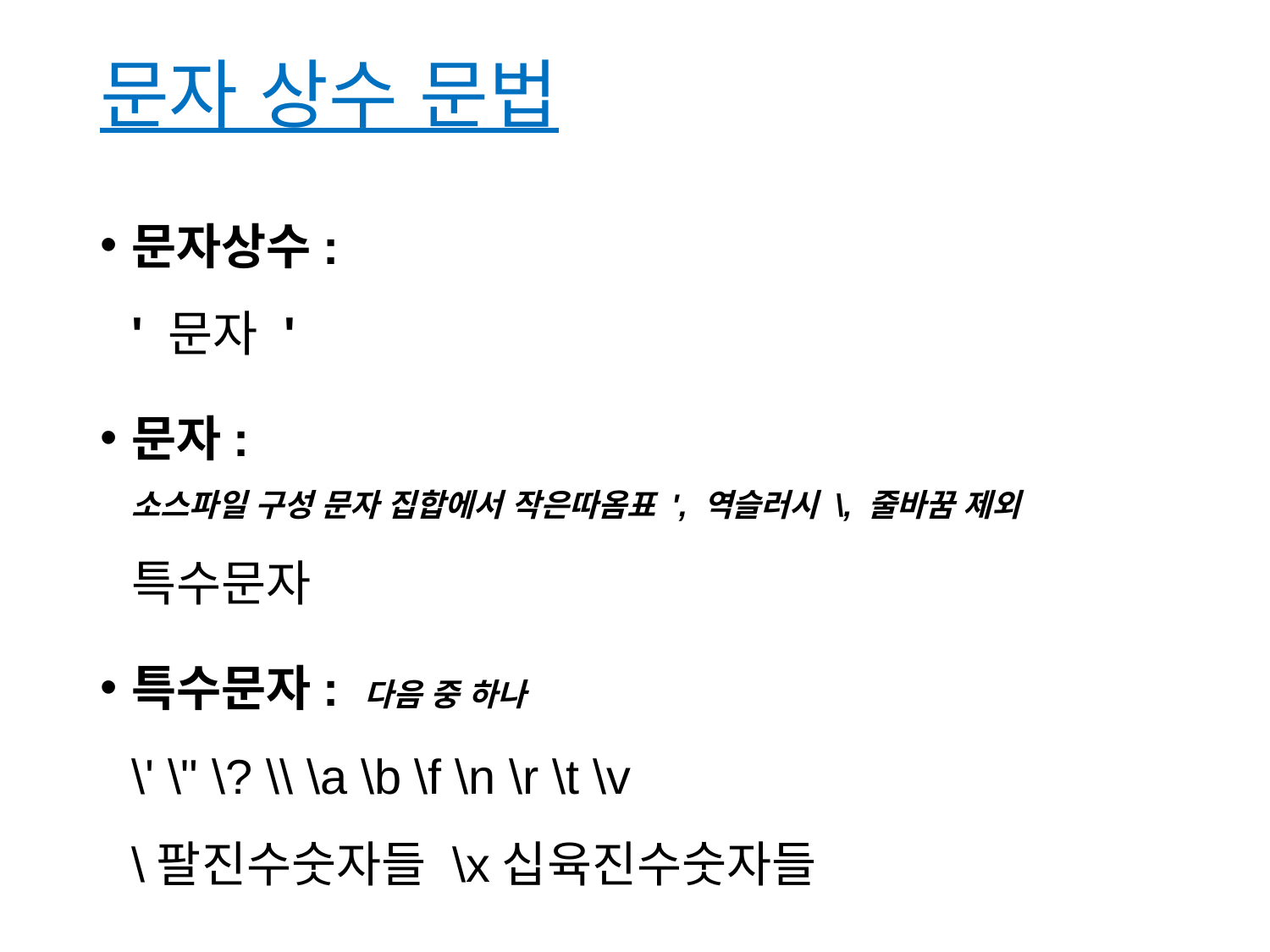

# 문자 상수 문법
문자상수:
' 문자 '
문자:
소스파일 구성 문자 집합에서 작은따옴표 ', 역슬러시 \, 줄바꿈 제외
특수문자
특수문자: 다음 중 하나
\' \" \? \\ \a \b \f \n \r \t \v
\팔진수숫자들 \x십육진수숫자들